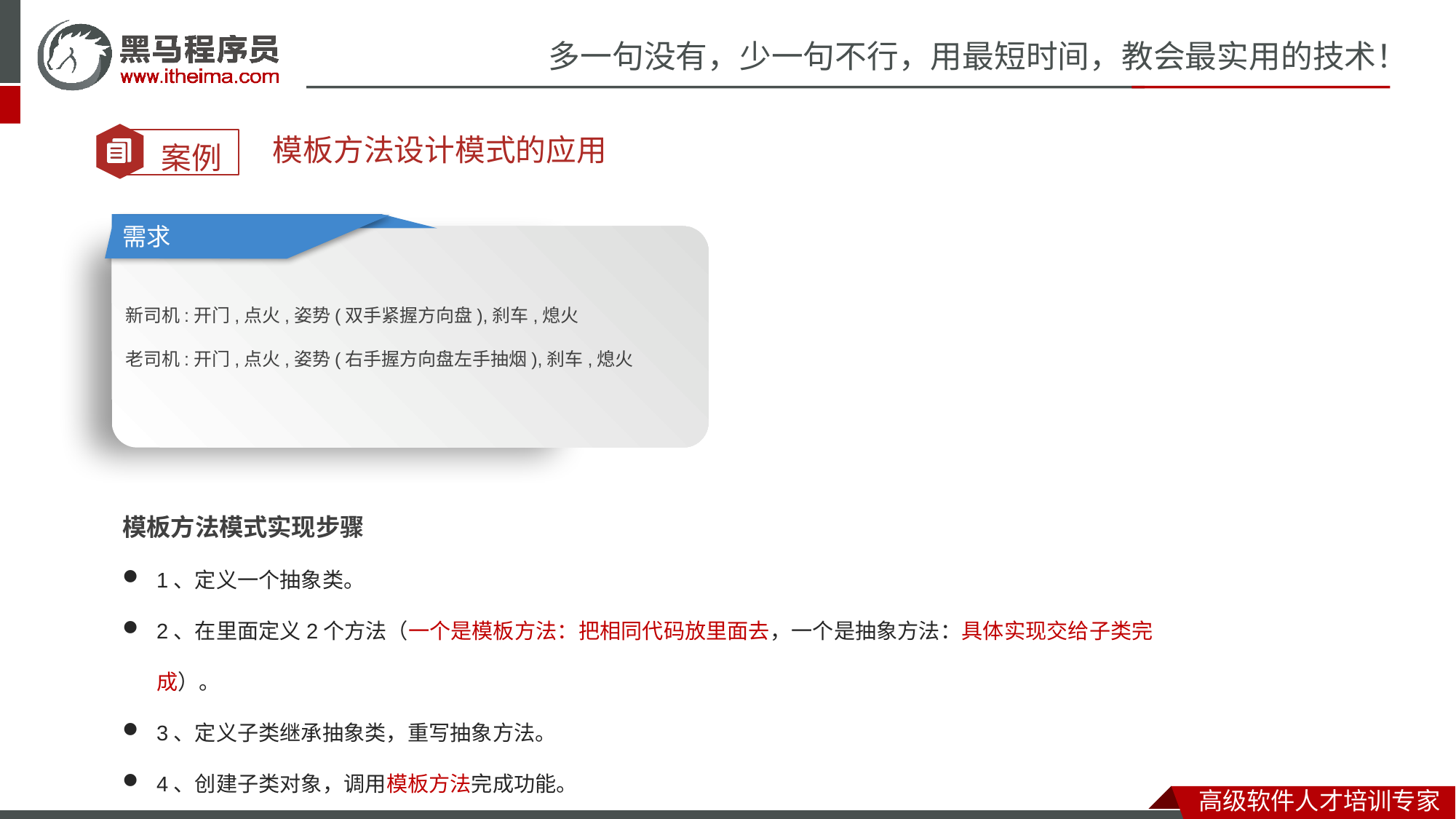

模板方法设计模式的应用

需求

新司机:开门,点火,姿势(双手紧握方向盘),刹车,熄火
老司机:开门,点火,姿势(右手握方向盘左手抽烟),刹车,熄火

模板方法模式实现步骤
1、定义一个抽象类。
2、在里面定义2个方法（一个是模板方法：把相同代码放里面去，一个是抽象方法：具体实现交给子类完成）。
3、定义子类继承抽象类，重写抽象方法。
4、创建子类对象，调用模板方法完成功能。